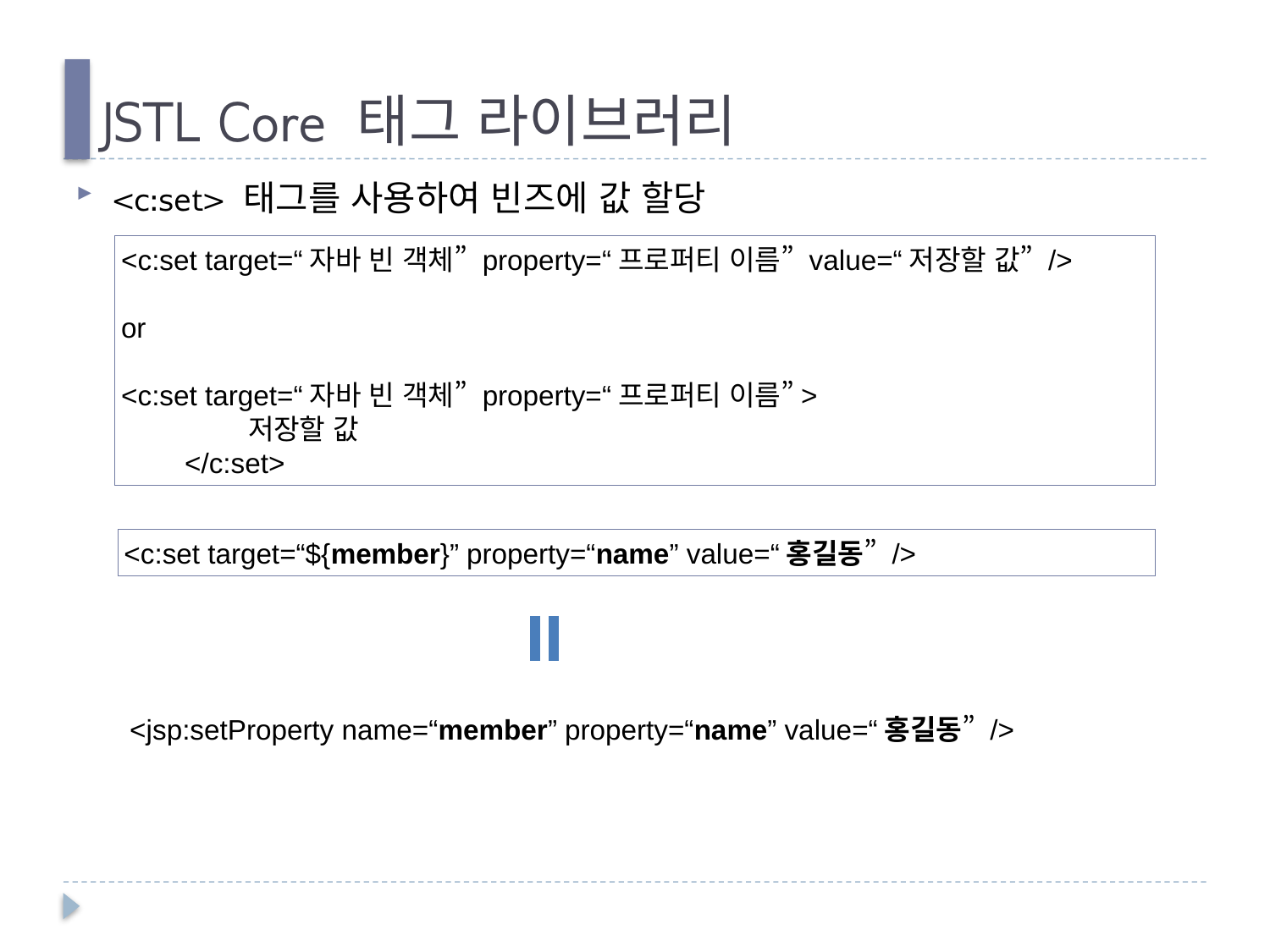

# JSTL Core 태그 라이브러리
<c:set> 태그를 사용하여 빈즈에 값 할당
<c:set target=“자바 빈 객체” property=“프로퍼티 이름” value=“저장할 값” />

or

<c:set target=“자바 빈 객체” property=“프로퍼티 이름”>
저장할 값
</c:set>
<c:set target=“${member}” property=“name” value=“홍길동” />

<jsp:setProperty name=“member” property=“name” value=“홍길동” />